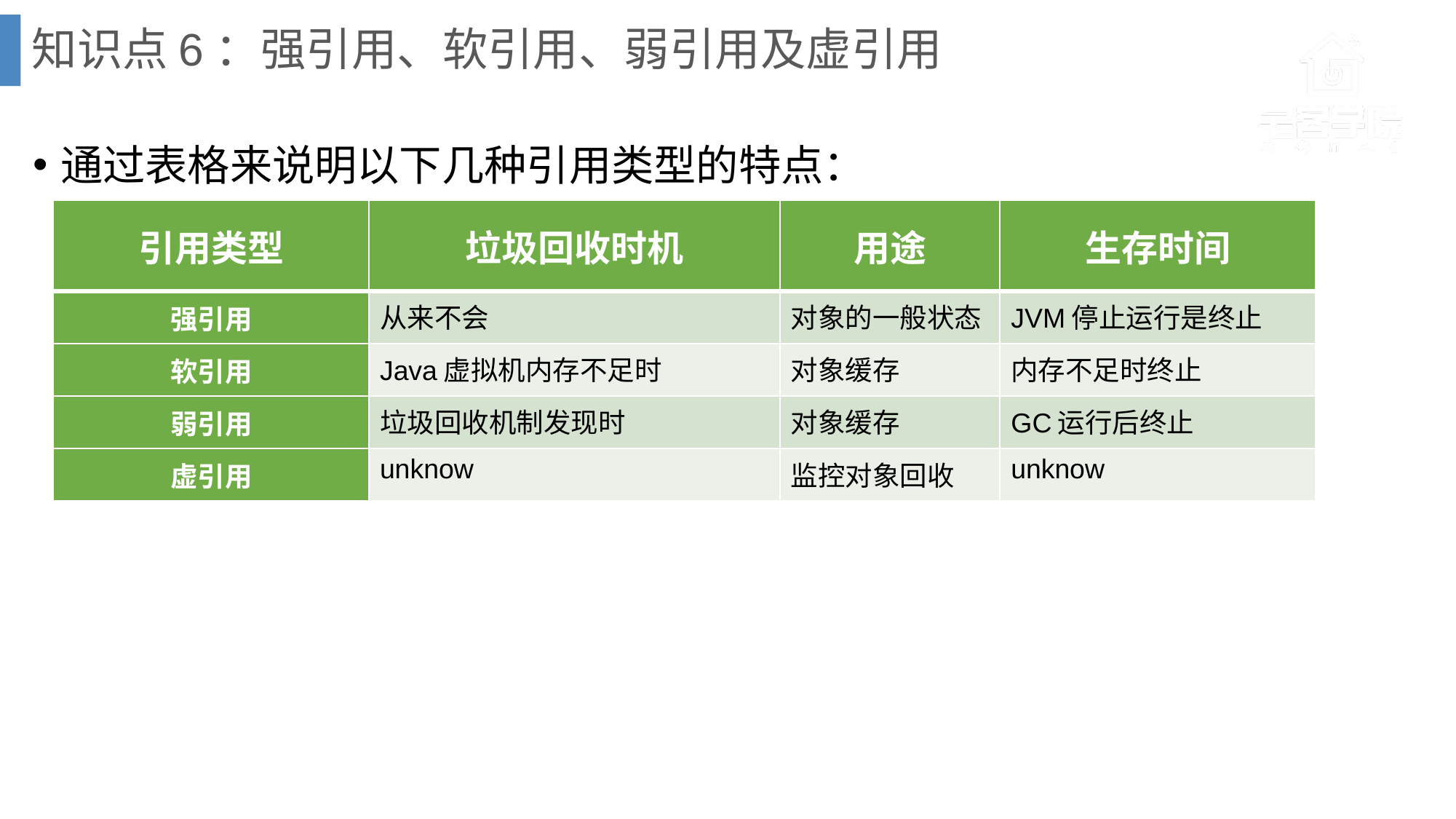

# 知识点6：强引用、软引用、弱引用及虚引用
通过表格来说明以下几种引用类型的特点：
| 引用类型 | 垃圾回收时机 | 用途 | 生存时间 |
| --- | --- | --- | --- |
| 强引用 | 从来不会 | 对象的一般状态 | JVM停止运行是终止 |
| 软引用 | Java虚拟机内存不足时 | 对象缓存 | 内存不足时终止 |
| 弱引用 | 垃圾回收机制发现时 | 对象缓存 | GC运行后终止 |
| 虚引用 | unknow | 监控对象回收 | unknow |